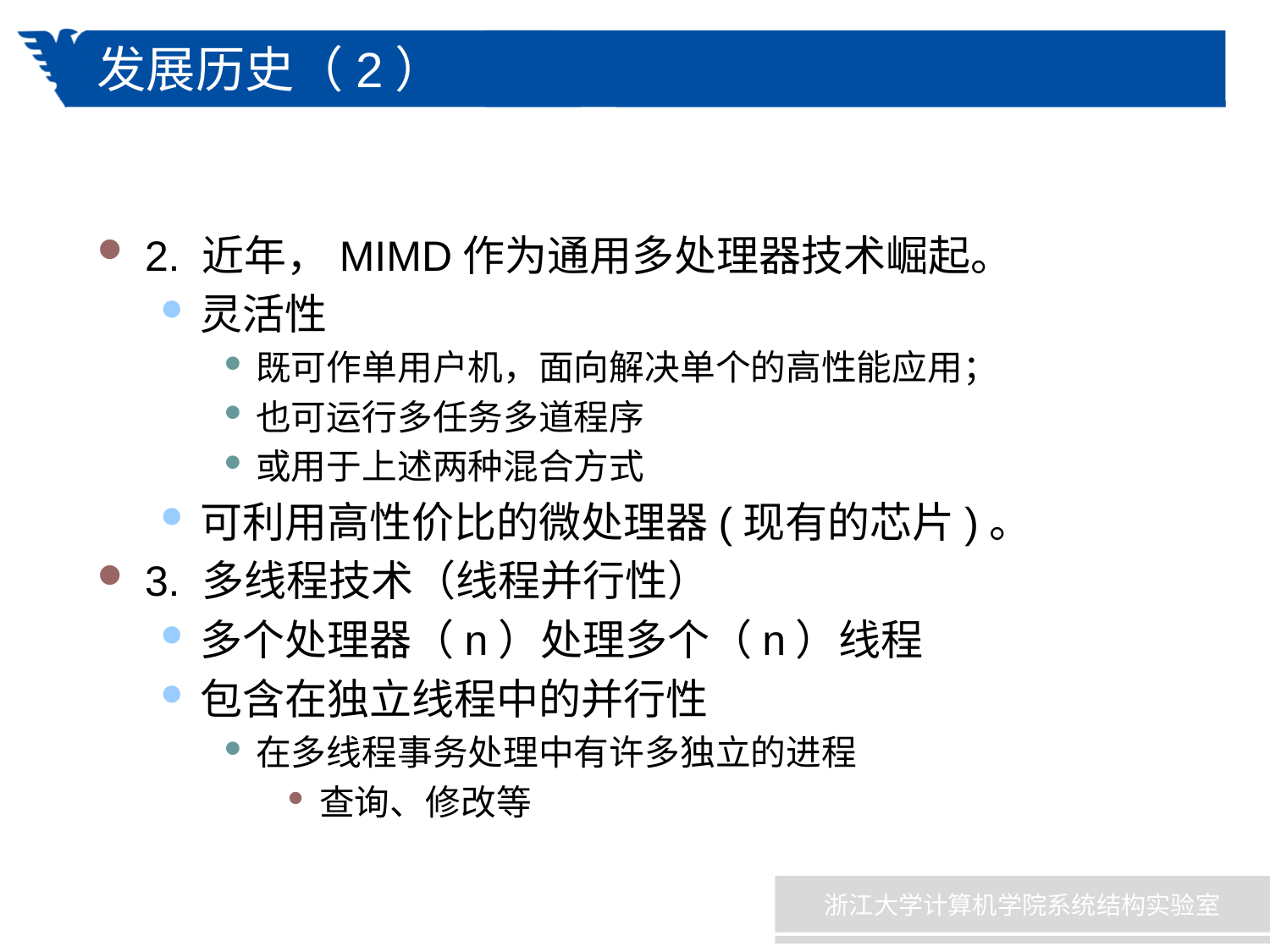

# 发展历史（2）
2. 近年，MIMD作为通用多处理器技术崛起。
灵活性
既可作单用户机，面向解决单个的高性能应用；
也可运行多任务多道程序
或用于上述两种混合方式
可利用高性价比的微处理器(现有的芯片)。
3. 多线程技术（线程并行性）
多个处理器（n）处理多个（n）线程
包含在独立线程中的并行性
在多线程事务处理中有许多独立的进程
查询、修改等